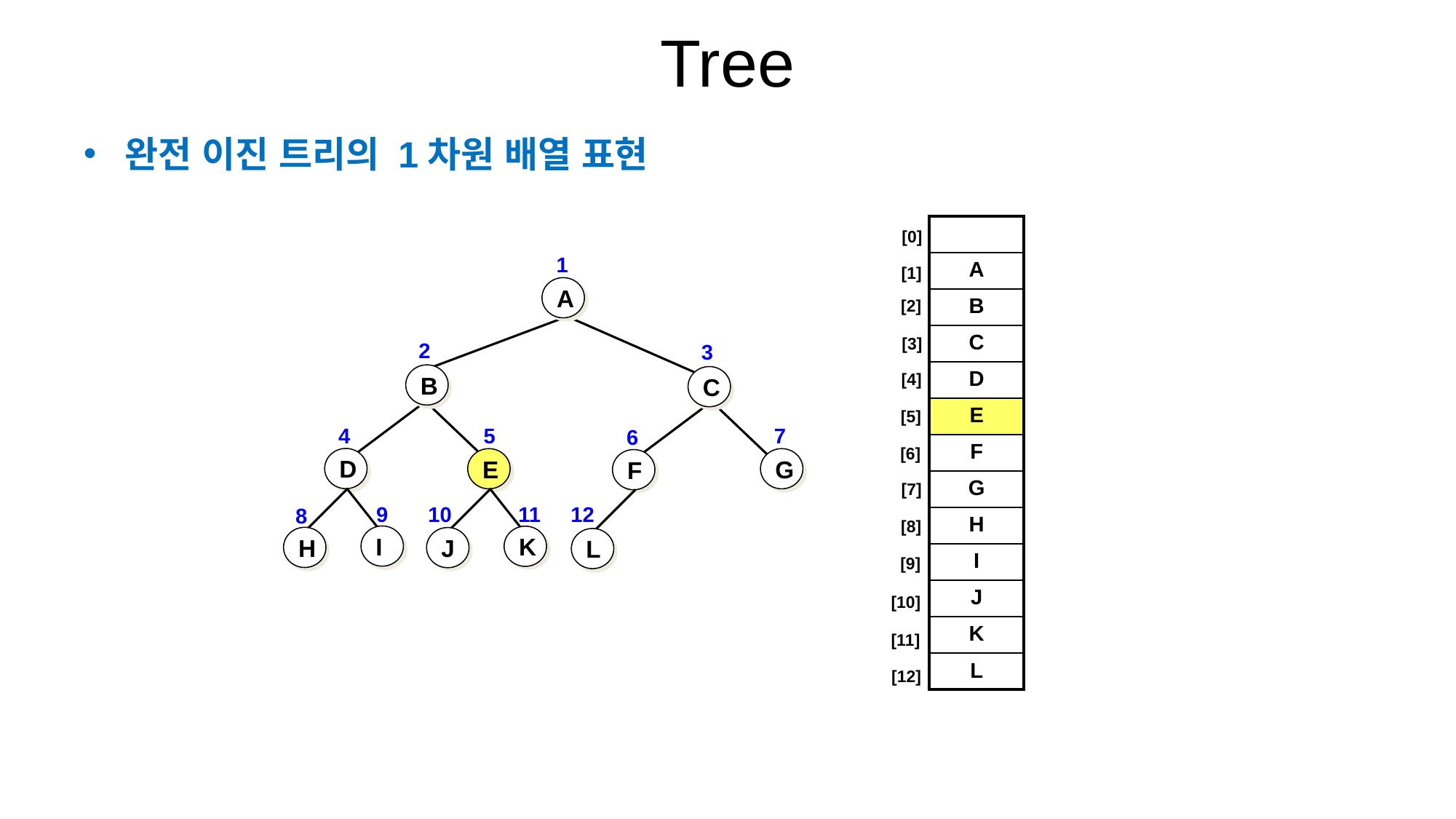

# Tree
완전 이진 트리의 1차원 배열 표현

|  |
| --- |
| A |
| B |
| C |
| D |
| E |
| F |
| G |
| H |
| I |
| J |
| K |
| L |
[0]
1
[1]
A
[2]

[3]
2
3
[4]
B
C
[5]

7
4
5
6
[6]
D

I
H
E

K
J
G
F
[7]

12
9
10
11
8
[8]
L
[9]
[10]
[11]
[12]